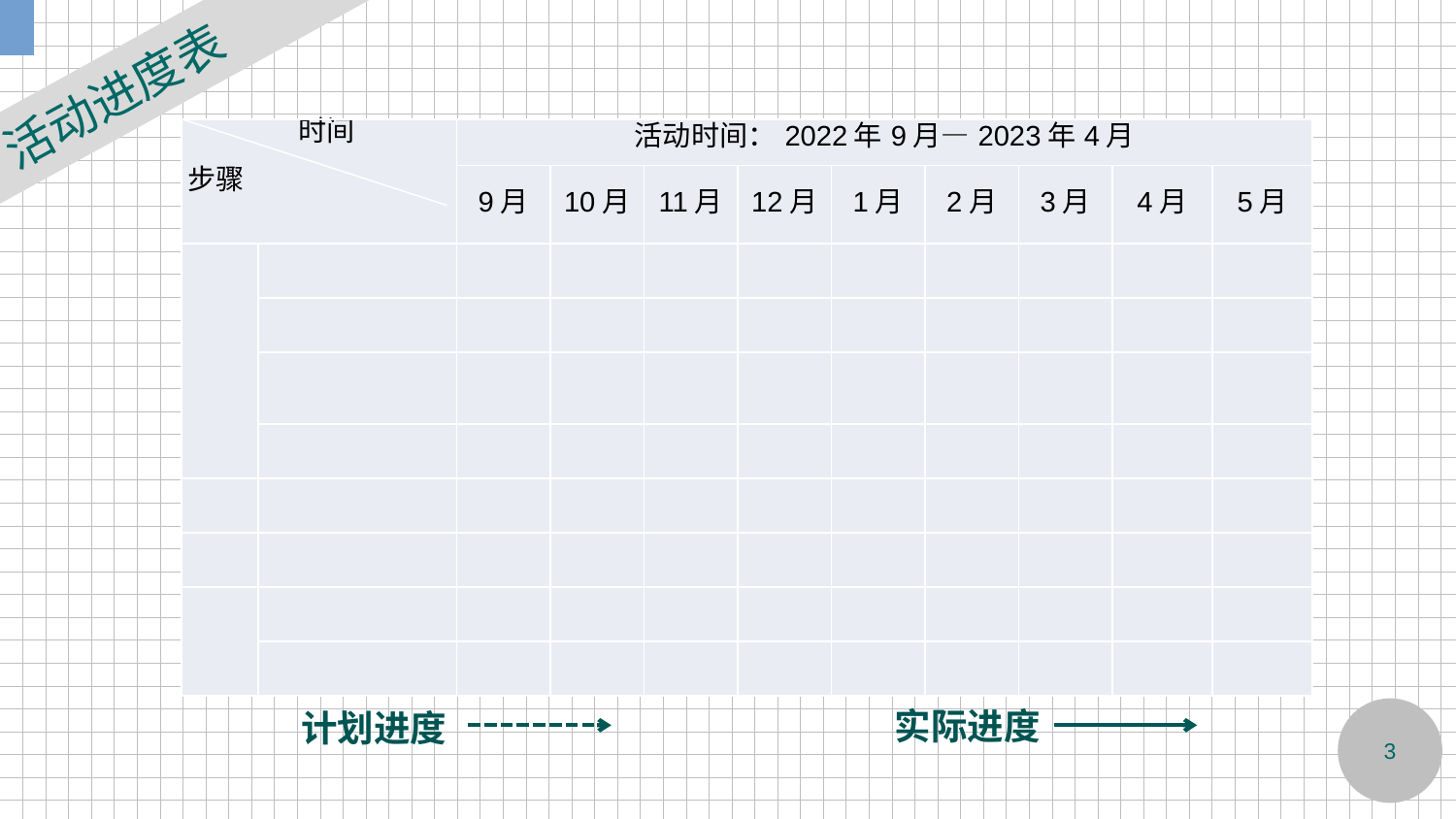

活动进度表
| 时间   步骤 |  | 活动时间：2022年9月—2023年4月 |  |  |  |  |  |  |  |  |
| --- | --- | --- | --- | --- | --- | --- | --- | --- | --- | --- |
|  |  | 9月 | 10月 | 11月 | 12月 | 1月 | 2月 | 3月 | 4月 | 5月 |
|  |  |  |  |  |  |  |  |  |  |  |
|  |  |  |  |  |  |  |  |  |  |  |
|  |  |  |  |  |  |  |  |  |  |  |
|  |  |  |  |  |  |  |  |  |  |  |
|  |  |  |  |  |  |  |  |  |  |  |
|  |  |  |  |  |  |  |  |  |  |  |
|  |  |  |  |  |  |  |  |  |  |  |
|  |  |  |  |  |  |  |  |  |  |  |
|  |
| --- |
实际进度
计划进度
3